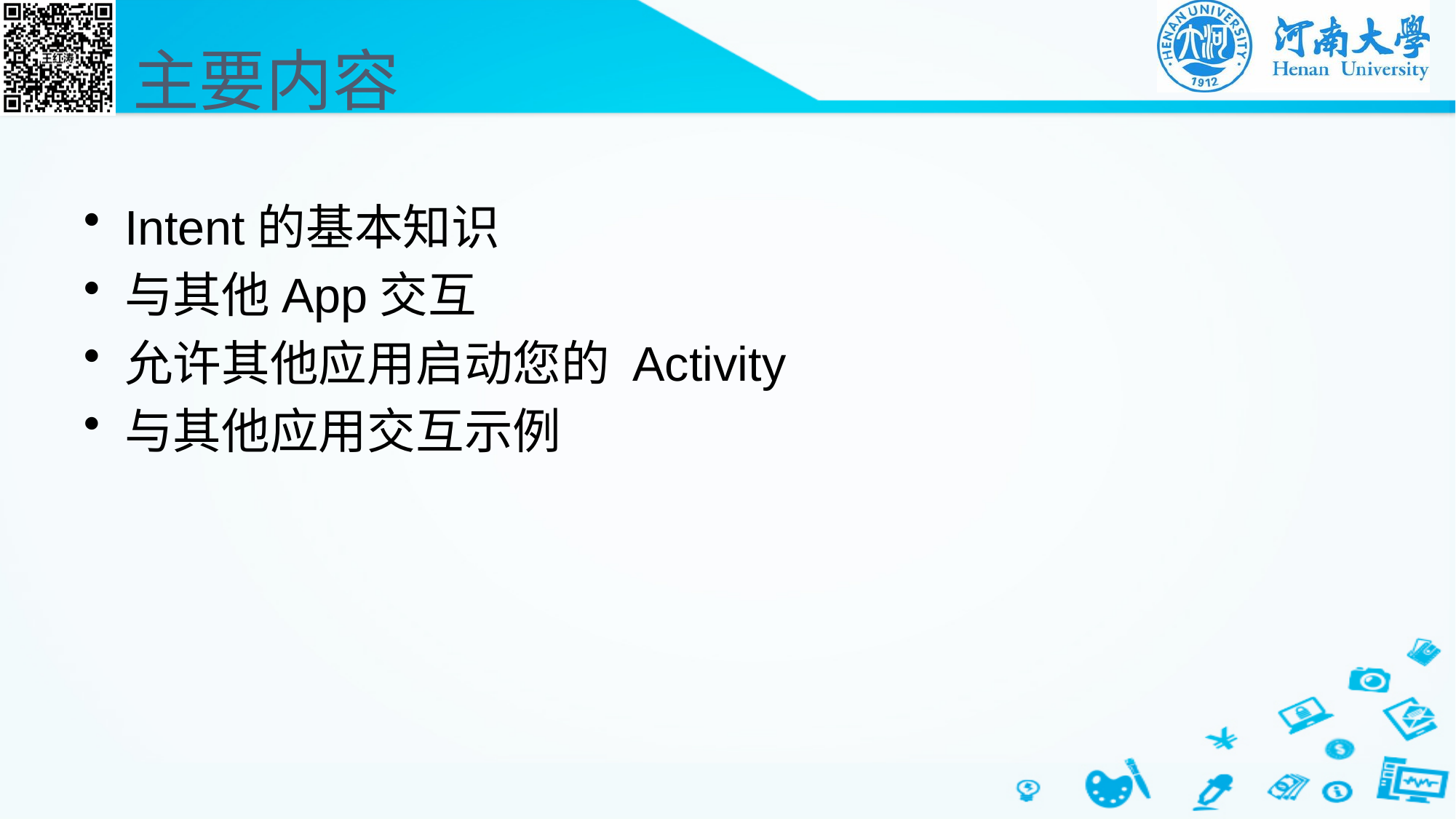

# 主要内容
Intent的基本知识
与其他App交互
允许其他应用启动您的 Activity
与其他应用交互示例